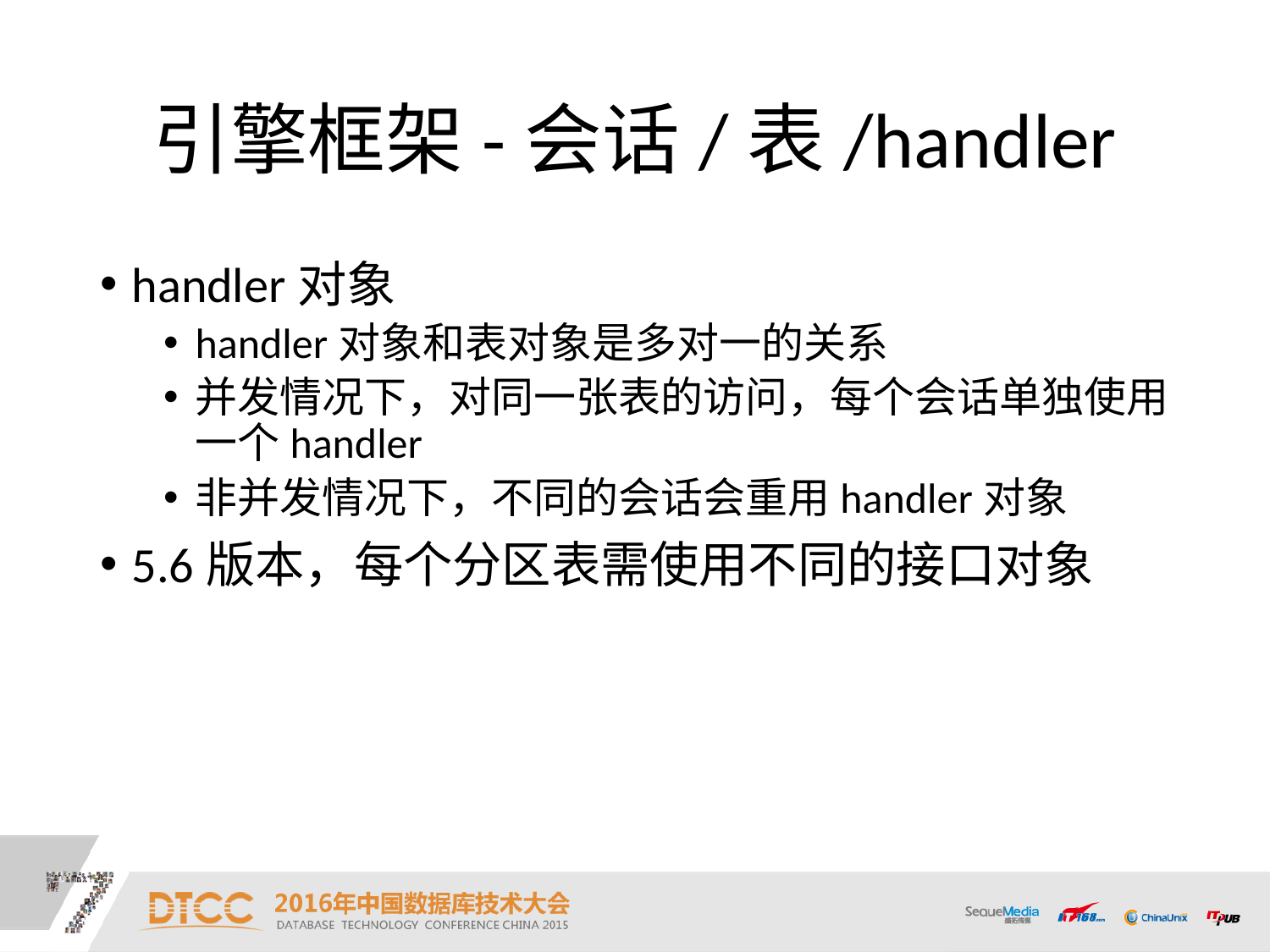

# 引擎框架-会话/表/handler
handler对象
handler对象和表对象是多对一的关系
并发情况下，对同一张表的访问，每个会话单独使用一个handler
非并发情况下，不同的会话会重用handler对象
5.6版本，每个分区表需使用不同的接口对象